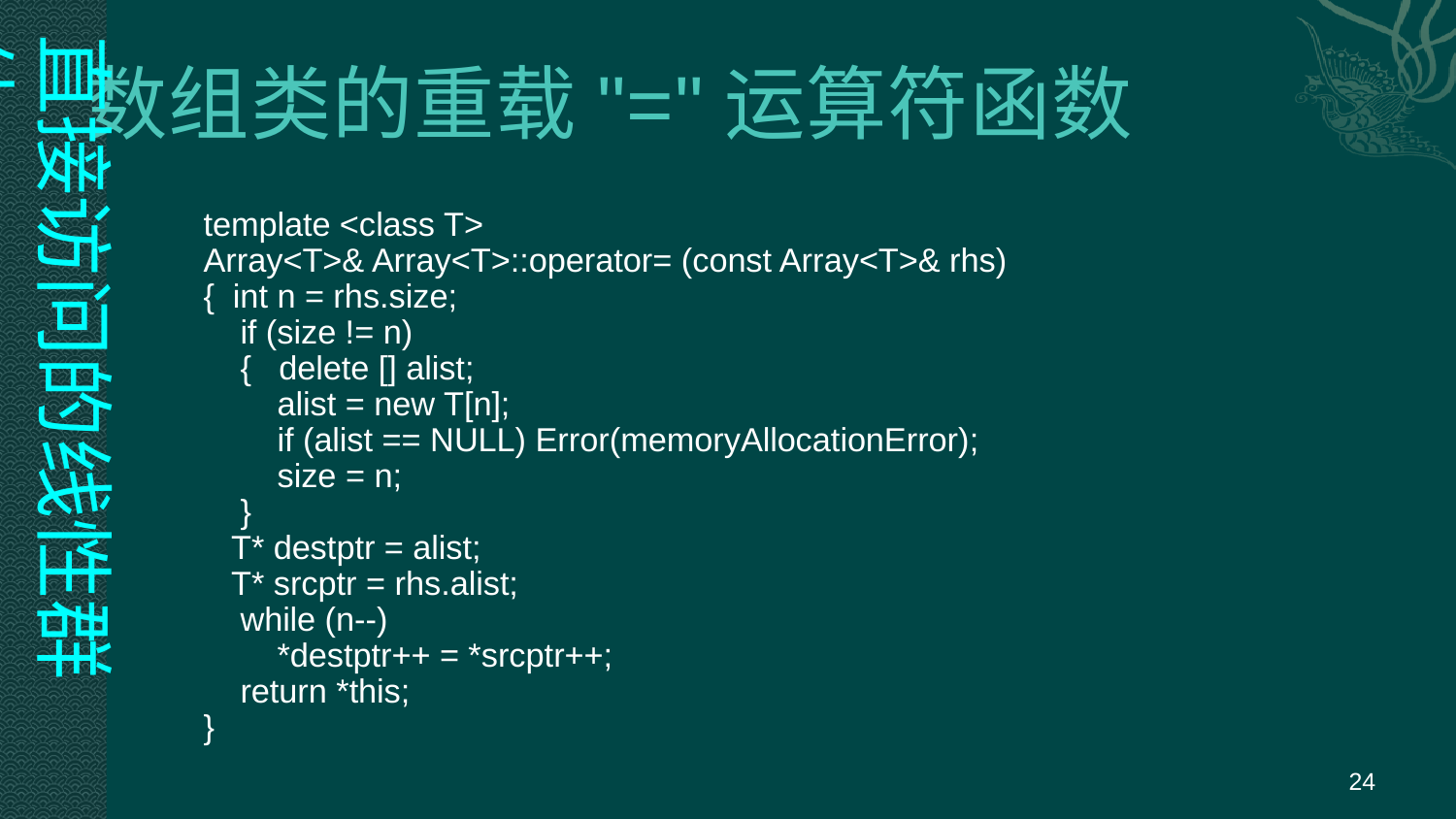

直接访问的线性群体
# 数组类的重载"="运算符函数
template <class T>
Array<T>& Array<T>::operator= (const Array<T>& rhs)
{  int n = rhs.size;
    if (size != n)
    {   delete [] alist;
        alist = new T[n];
        if (alist == NULL) Error(memoryAllocationError);
        size = n;
    }
   T* destptr = alist;
   T* srcptr = rhs.alist;
    while (n--)
        *destptr++ = *srcptr++;
    return *this;
}
24